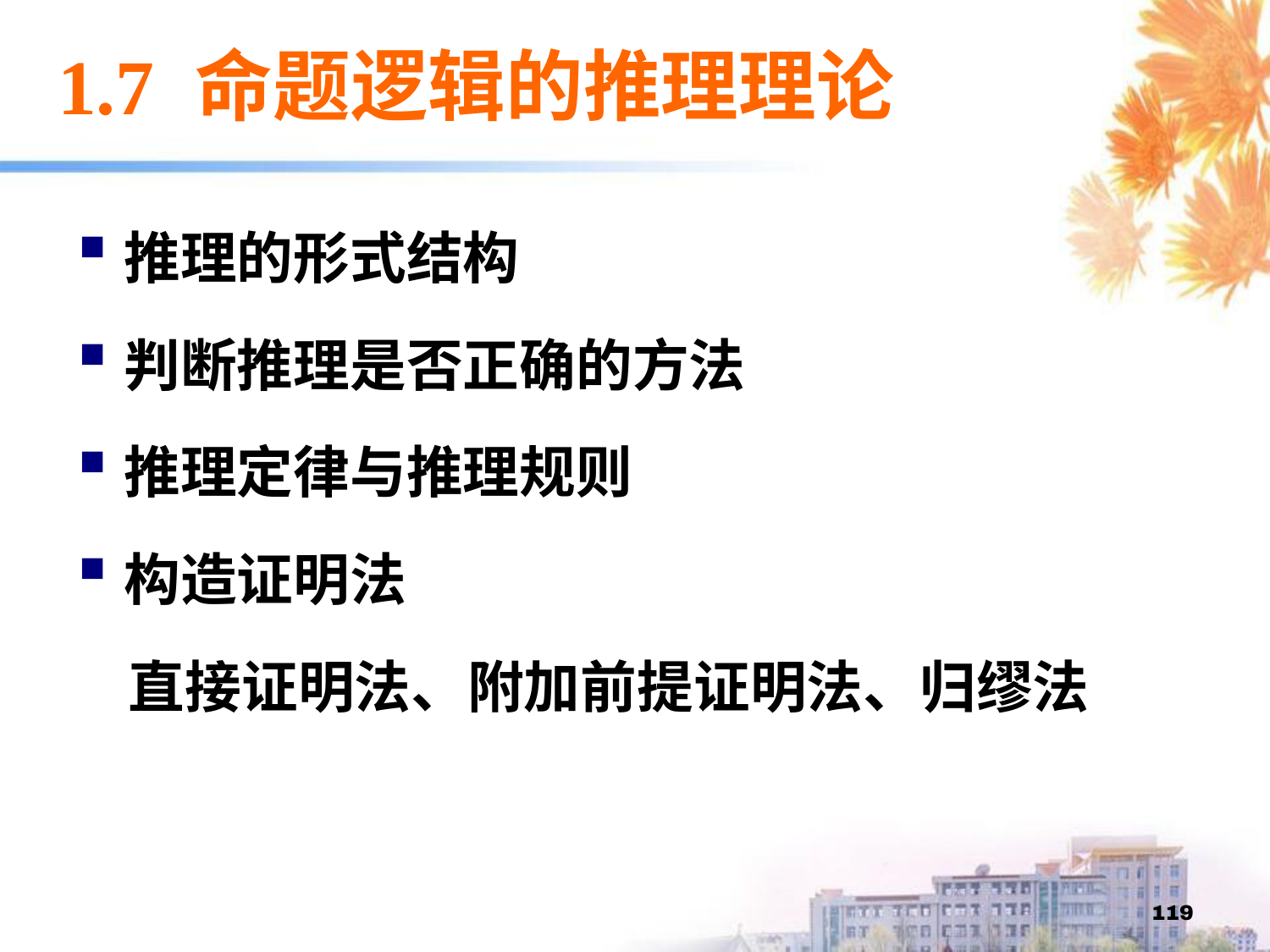

# 1.7 命题逻辑的推理理论
推理的形式结构
判断推理是否正确的方法
推理定律与推理规则
构造证明法
   直接证明法、附加前提证明法、归缪法
119